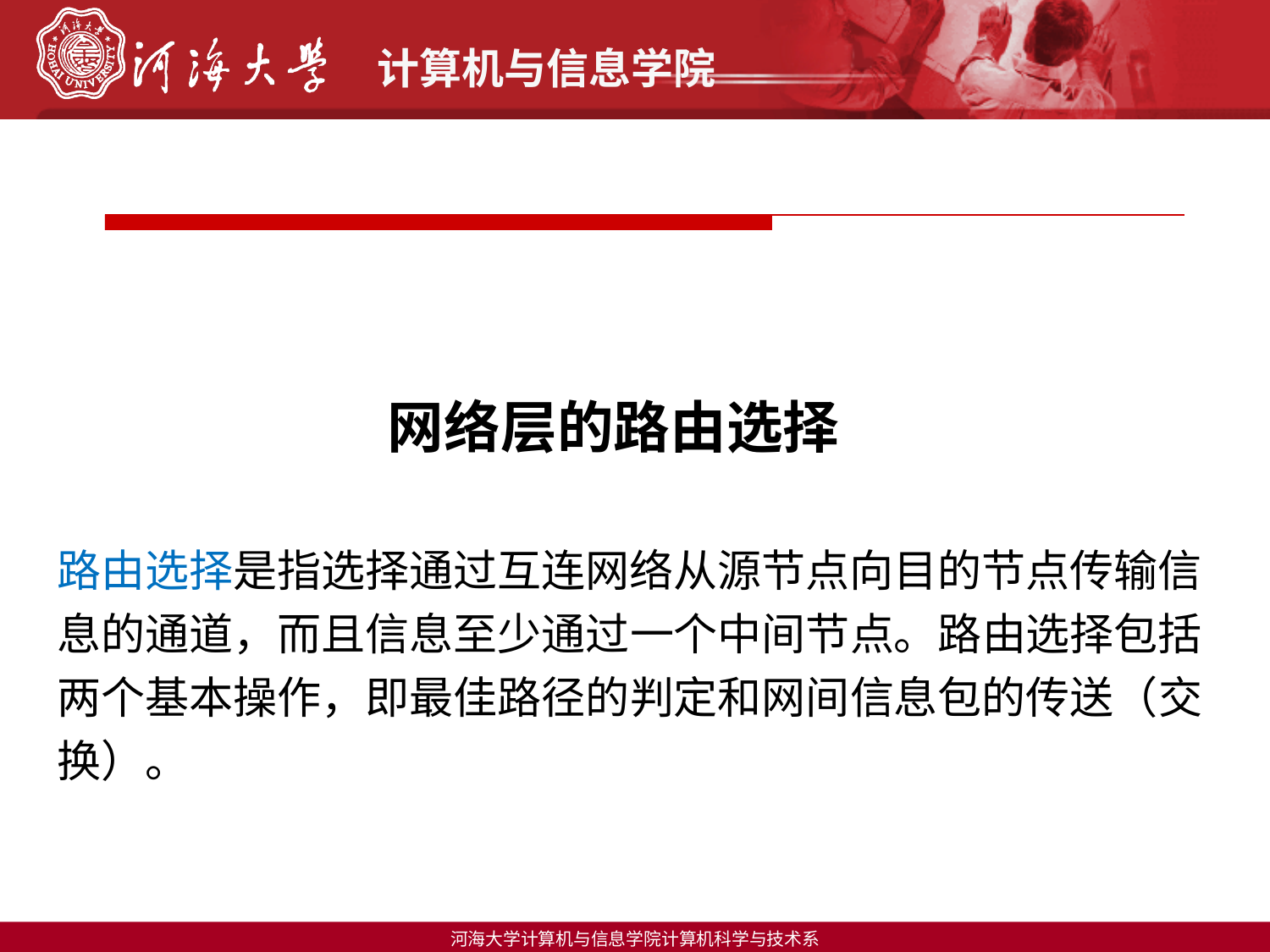

# 网络层的路由选择
路由选择是指选择通过互连网络从源节点向目的节点传输信息的通道，而且信息至少通过一个中间节点。路由选择包括两个基本操作，即最佳路径的判定和网间信息包的传送（交换）。